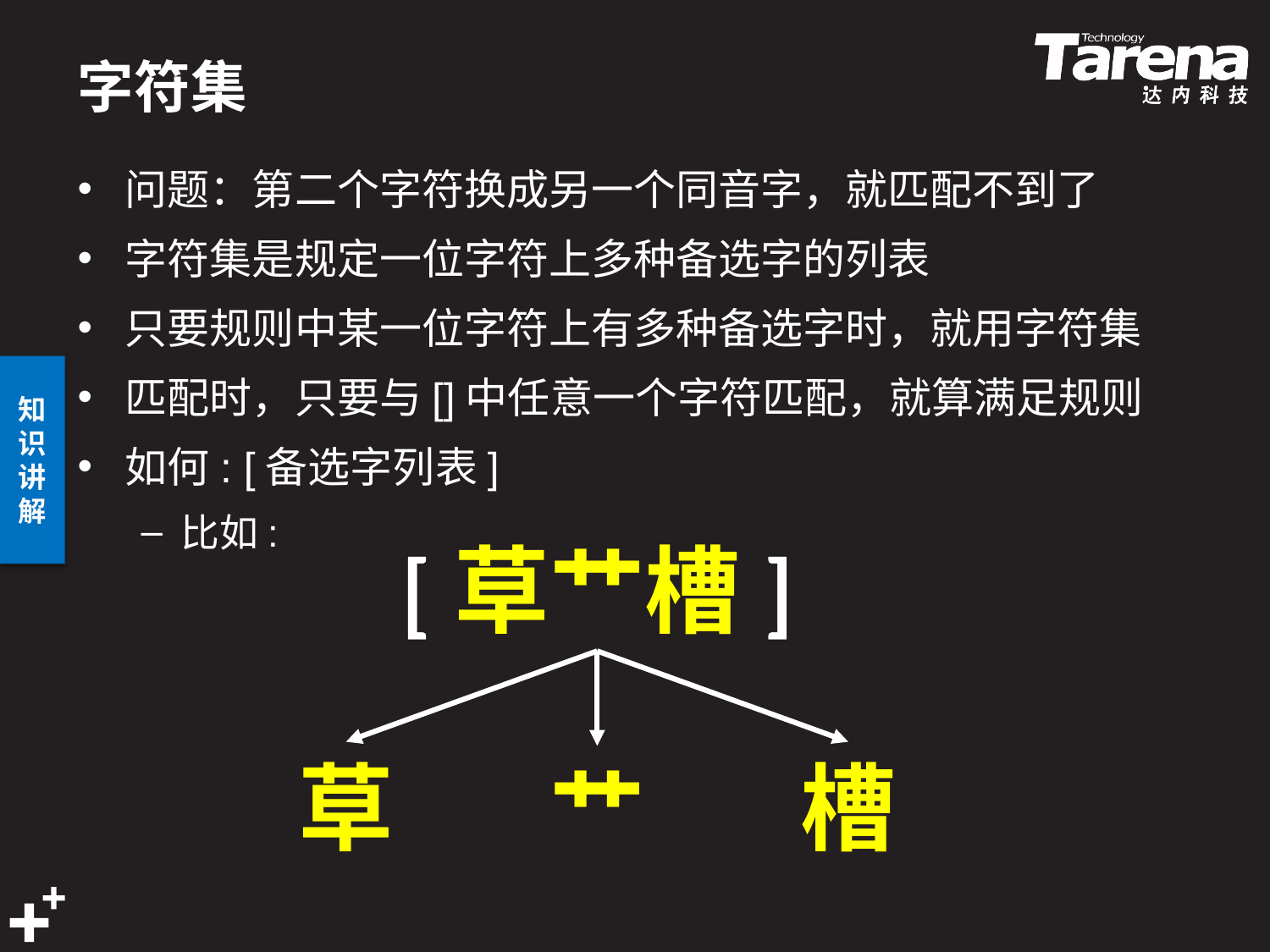

# 字符集
问题：第二个字符换成另一个同音字，就匹配不到了
字符集是规定一位字符上多种备选字的列表
只要规则中某一位字符上有多种备选字时，就用字符集
匹配时，只要与[]中任意一个字符匹配，就算满足规则
如何: [备选字列表]
比如:
[草艹槽]
草
槽
艹